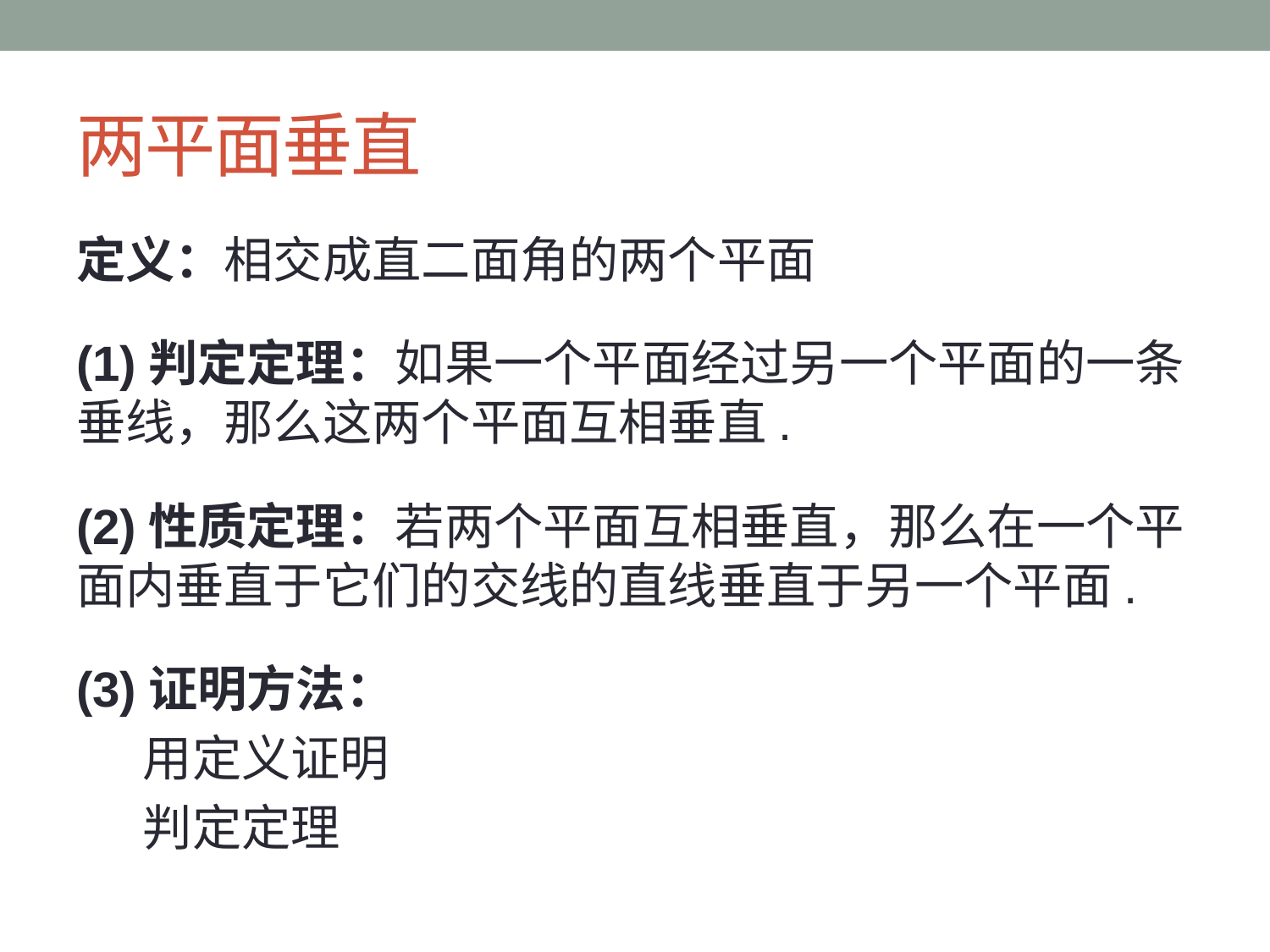

# 两平面垂直
定义：相交成直二面角的两个平面

(1)判定定理：如果一个平面经过另一个平面的一条垂线，那么这两个平面互相垂直.

(2)性质定理：若两个平面互相垂直，那么在一个平面内垂直于它们的交线的直线垂直于另一个平面.

(3)证明方法：
     用定义证明
     判定定理